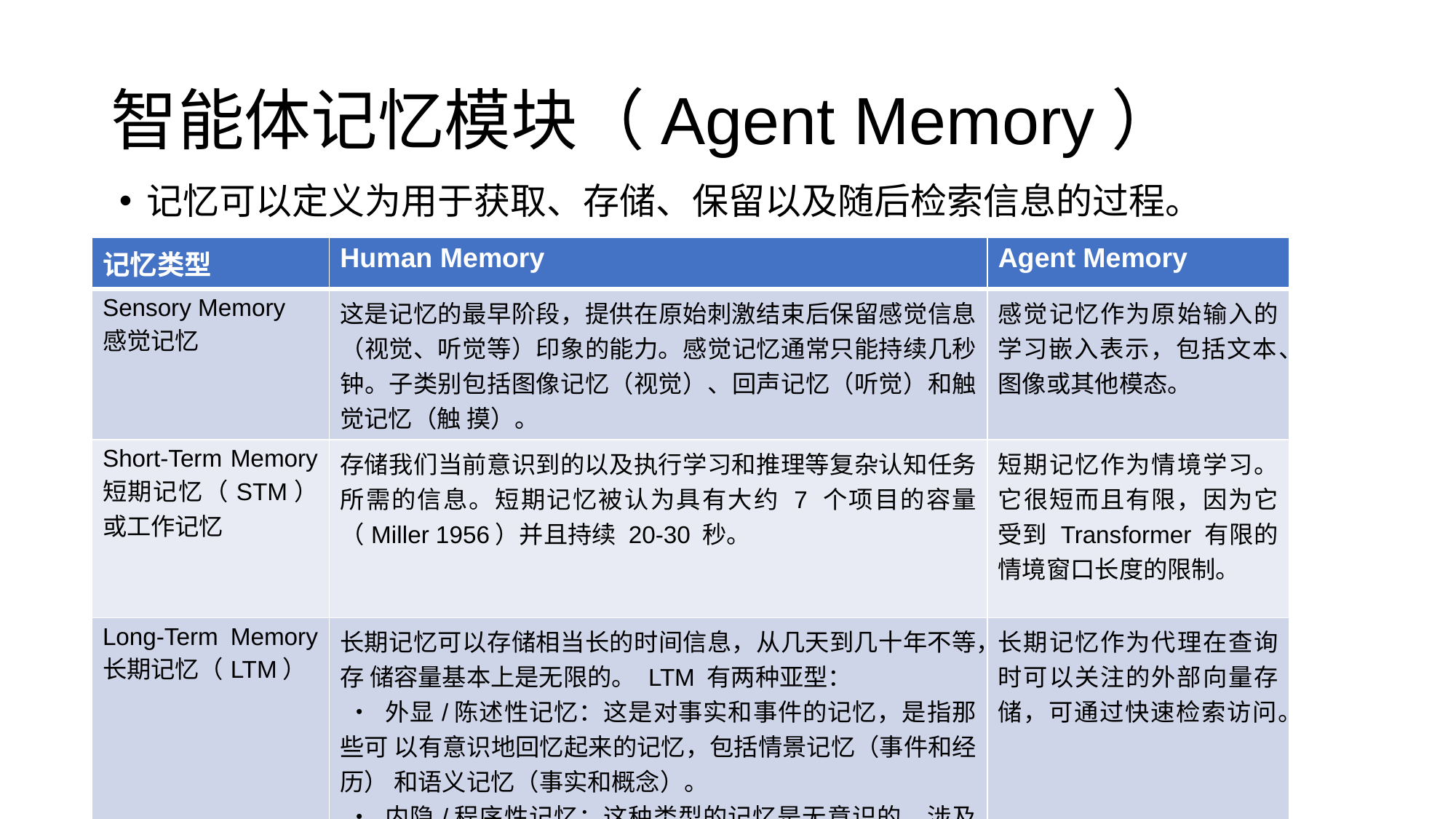

# 智能体记忆模块（Agent Memory）
记忆可以定义为用于获取、存储、保留以及随后检索信息的过程。
| 记忆类型 | Human Memory | Agent Memory |
| --- | --- | --- |
| Sensory Memory 感觉记忆 | 这是记忆的最早阶段，提供在原始刺激结束后保留感觉信息（视觉、听觉等）印象的能力。感觉记忆通常只能持续几秒钟。子类别包括图像记忆（视觉）、回声记忆（听觉）和触觉记忆（触 摸）。 | 感觉记忆作为原始输入的学习嵌入表示，包括文本、图像或其他模态。 |
| Short-Term Memory 短期记忆（STM） 或工作记忆 | 存储我们当前意识到的以及执行学习和推理等复杂认知任务所需的信息。短期记忆被认为具有大约 7 个项目的容量（Miller 1956）并且持续 20-30 秒。 | 短期记忆作为情境学习。它很短而且有限，因为它受到 Transformer 有限的情境窗口长度的限制。 |
| Long-Term Memory 长期记忆（LTM） | 长期记忆可以存储相当长的时间信息，从几天到几十年不等，存 储容量基本上是无限的。 LTM 有两种亚型： • 外显/陈述性记忆：这是对事实和事件的记忆，是指那些可 以有意识地回忆起来的记忆，包括情景记忆（事件和经历） 和语义记忆（事实和概念）。 • 内隐/程序性记忆：这种类型的记忆是无意识的，涉及自动执行的技能和例程，例如骑自行车或在键盘上打字。 | 长期记忆作为代理在查询时可以关注的外部向量存储，可通过快速检索访问。 |